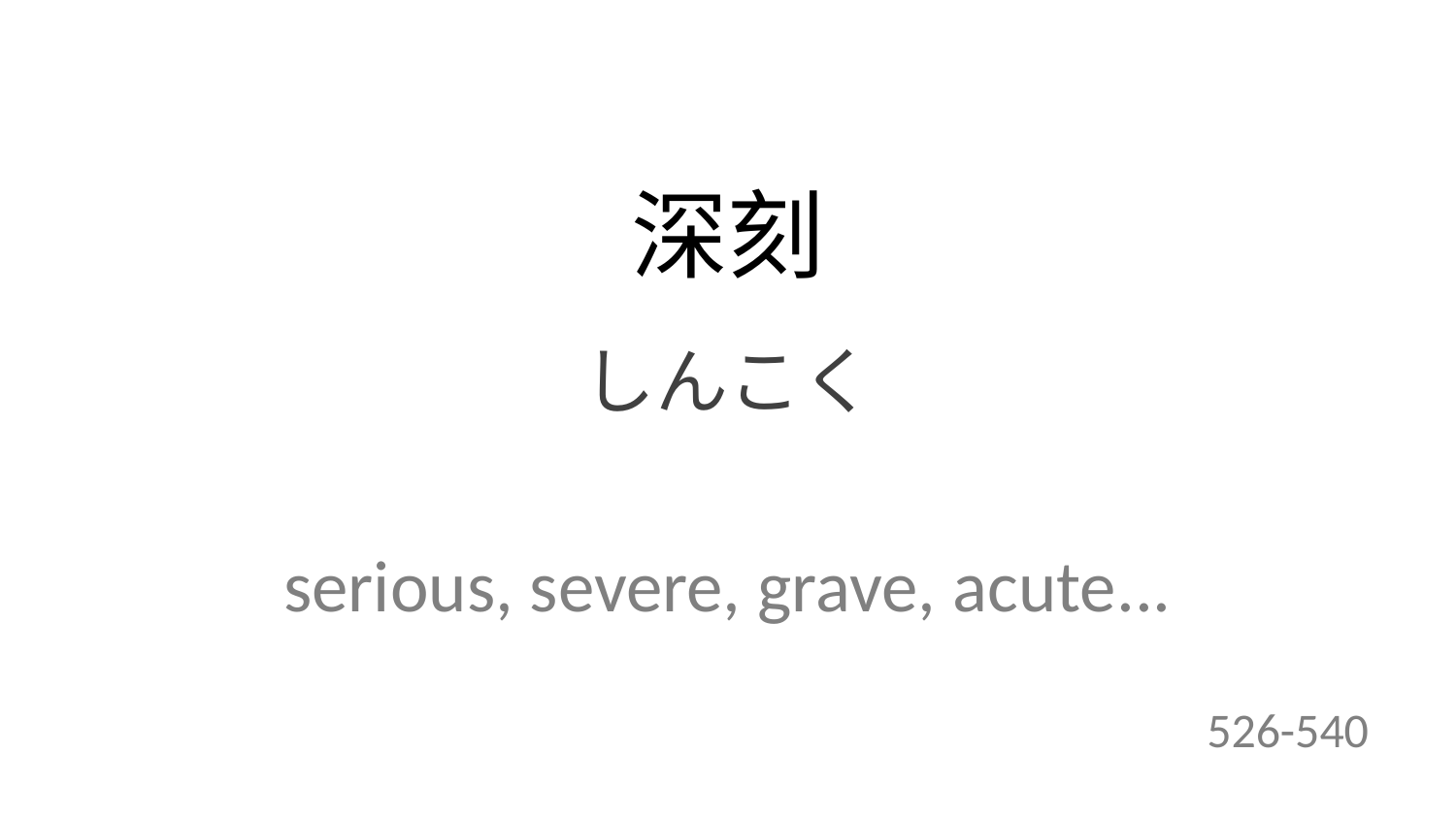

深刻

しんこく
serious, severe, grave, acute...
526-540